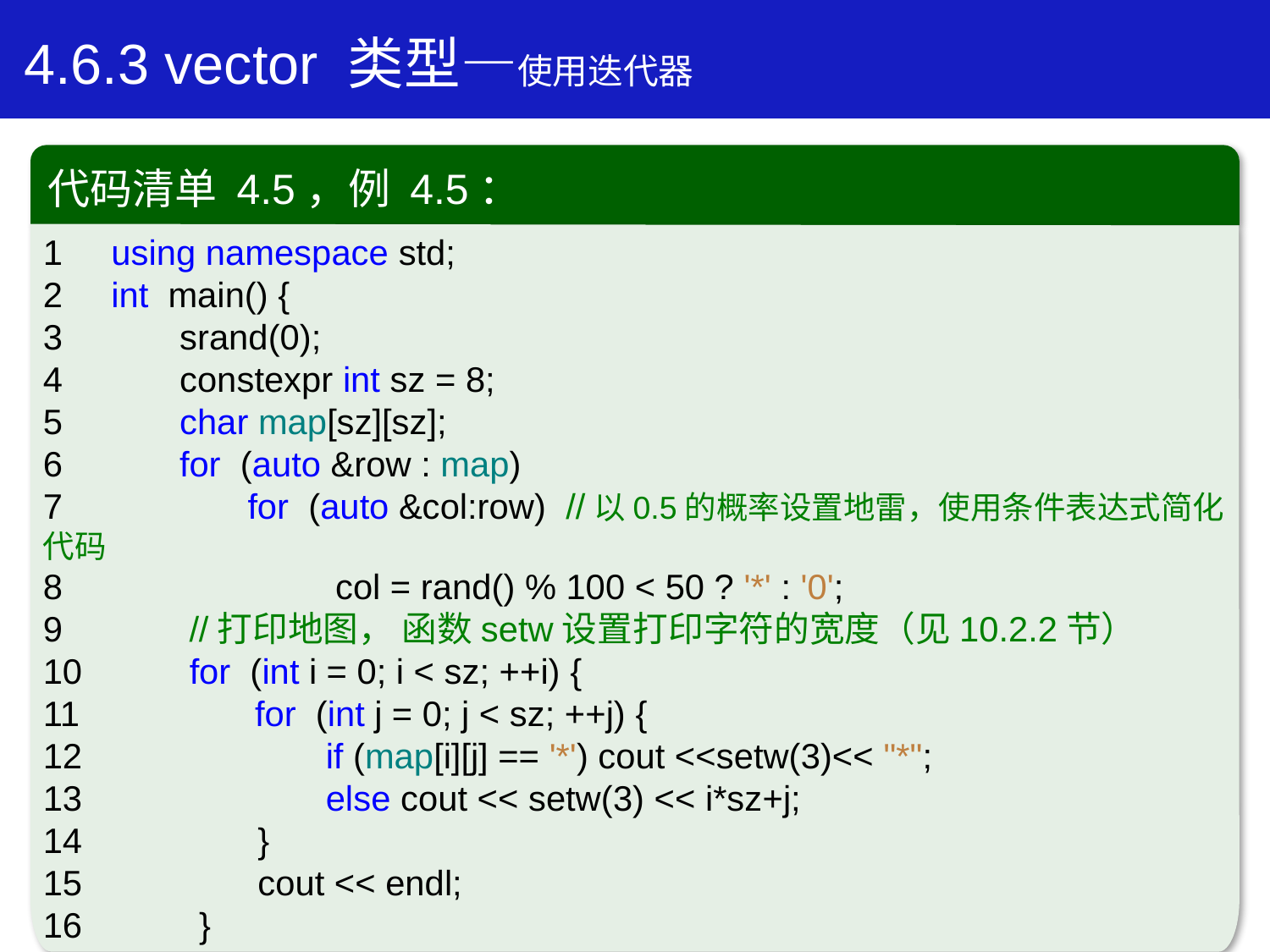

4.6.3 vector 类型—使用迭代器
代码清单 4.5，例 4.5：
1     using namespace std;
2     int  main() {
3            srand(0);
4            constexpr int sz = 8;
5            char map[sz][sz];
6            for  (auto &row : map)
7                   for  (auto &col:row)  //以0.5的概率设置地雷，使用条件表达式简化代码
8                            col = rand() % 100 < 50 ? '*' : '0';
9             //打印地图， 函数setw设置打印字符的宽度（见10.2.2节）
10           for  (int i = 0; i < sz; ++i) {
11                  for  (int j = 0; j < sz; ++j) {
12                         if (map[i][j] == '*') cout <<setw(3)<< "*";
13                         else cout << setw(3) << i*sz+j;
14                  }
15                  cout << endl;
16            }
93